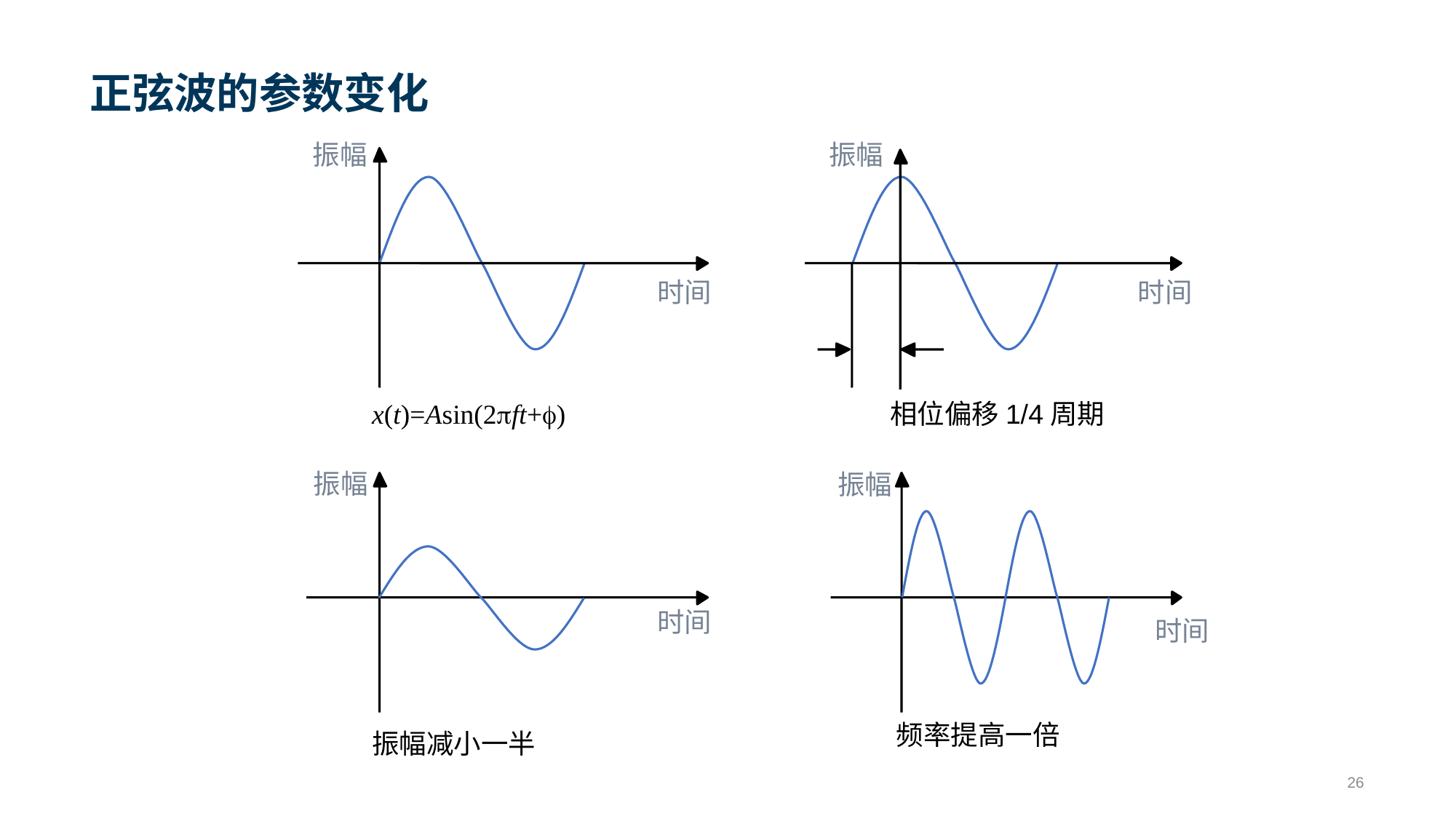

# 正弦波的参数变化
振幅
振幅

时间
时间

x(t)=Asin(2πft+φ)
相位偏移1/4周期
振幅
振幅

时间
时间
频率提高一倍
振幅减小一半
26